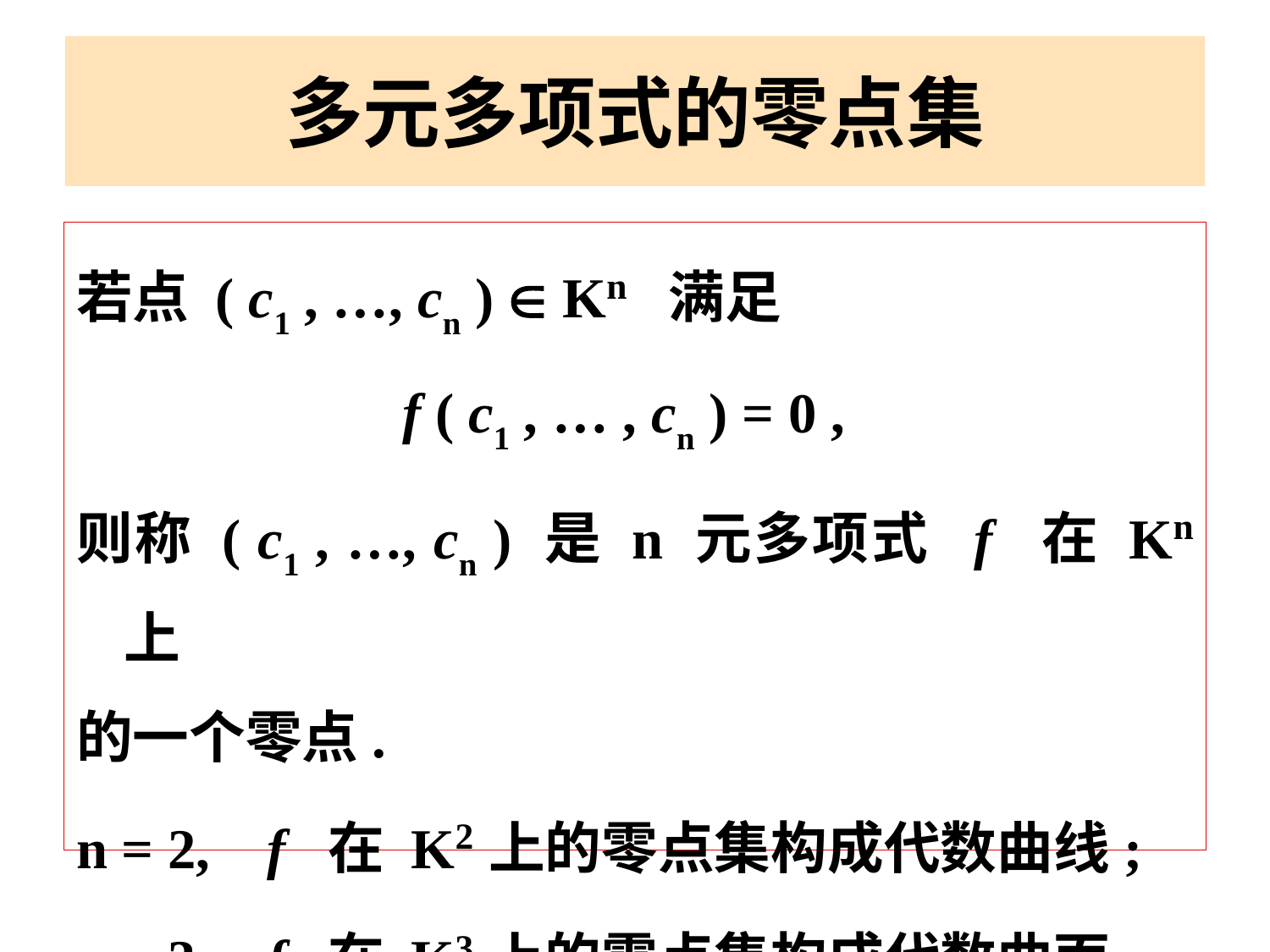

# 多元多项式的零点集
若点 ( c1 , …, cn ) ∈ Kn  满足
                       f ( c1 , … , cn ) = 0 ,
则称 ( c1 , …, cn ) 是 n 元多项式  f  在 Kn 上
的一个零点.
n = 2,    f  在 K2上的零点集构成代数曲线;
n = 3,    f  在 K3上的零点集构成代数曲面…